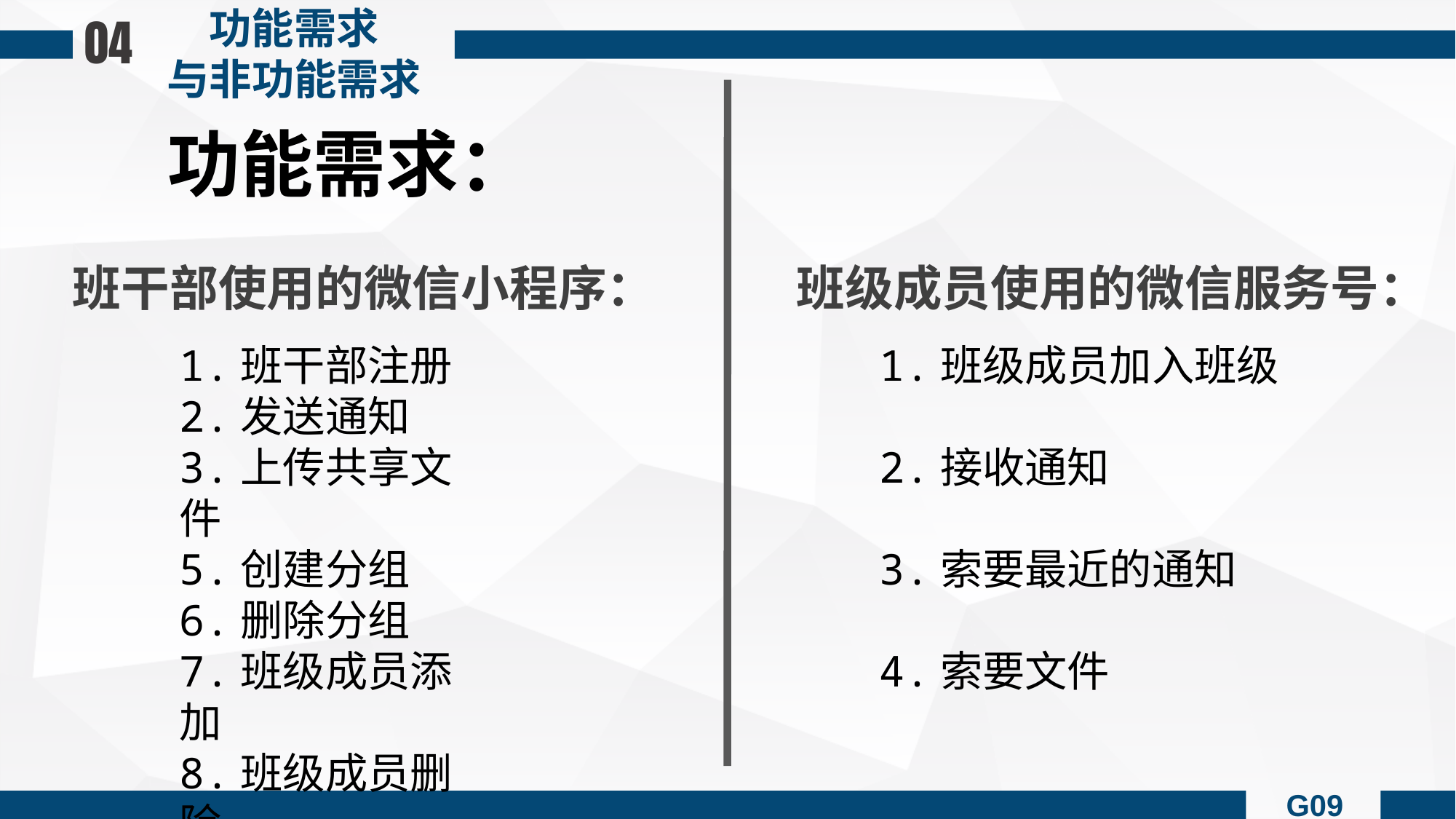

功能需求
与非功能需求
04

功能需求：
班干部使用的微信小程序：
班级成员使用的微信服务号：
1.班干部注册
2.发送通知
3.上传共享文件
5.创建分组
6.删除分组
7.班级成员添加
8.班级成员删除
1.班级成员加入班级

2.接收通知

3.索要最近的通知

4.索要文件
G09

G09